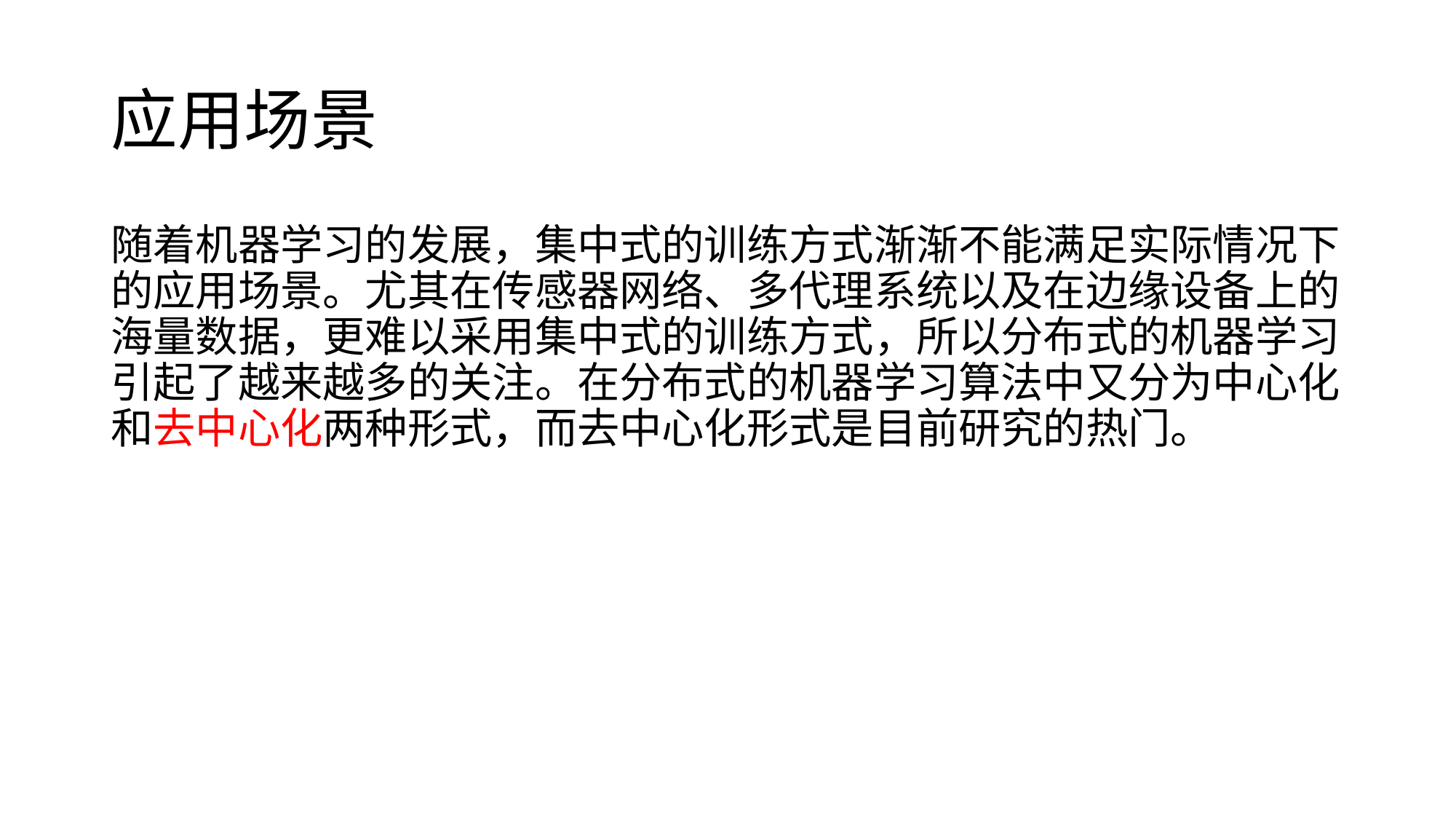

# 应用场景
随着机器学习的发展，集中式的训练方式渐渐不能满足实际情况下的应用场景。尤其在传感器网络、多代理系统以及在边缘设备上的海量数据，更难以采用集中式的训练方式，所以分布式的机器学习引起了越来越多的关注。在分布式的机器学习算法中又分为中心化和去中心化两种形式，而去中心化形式是目前研究的热门。